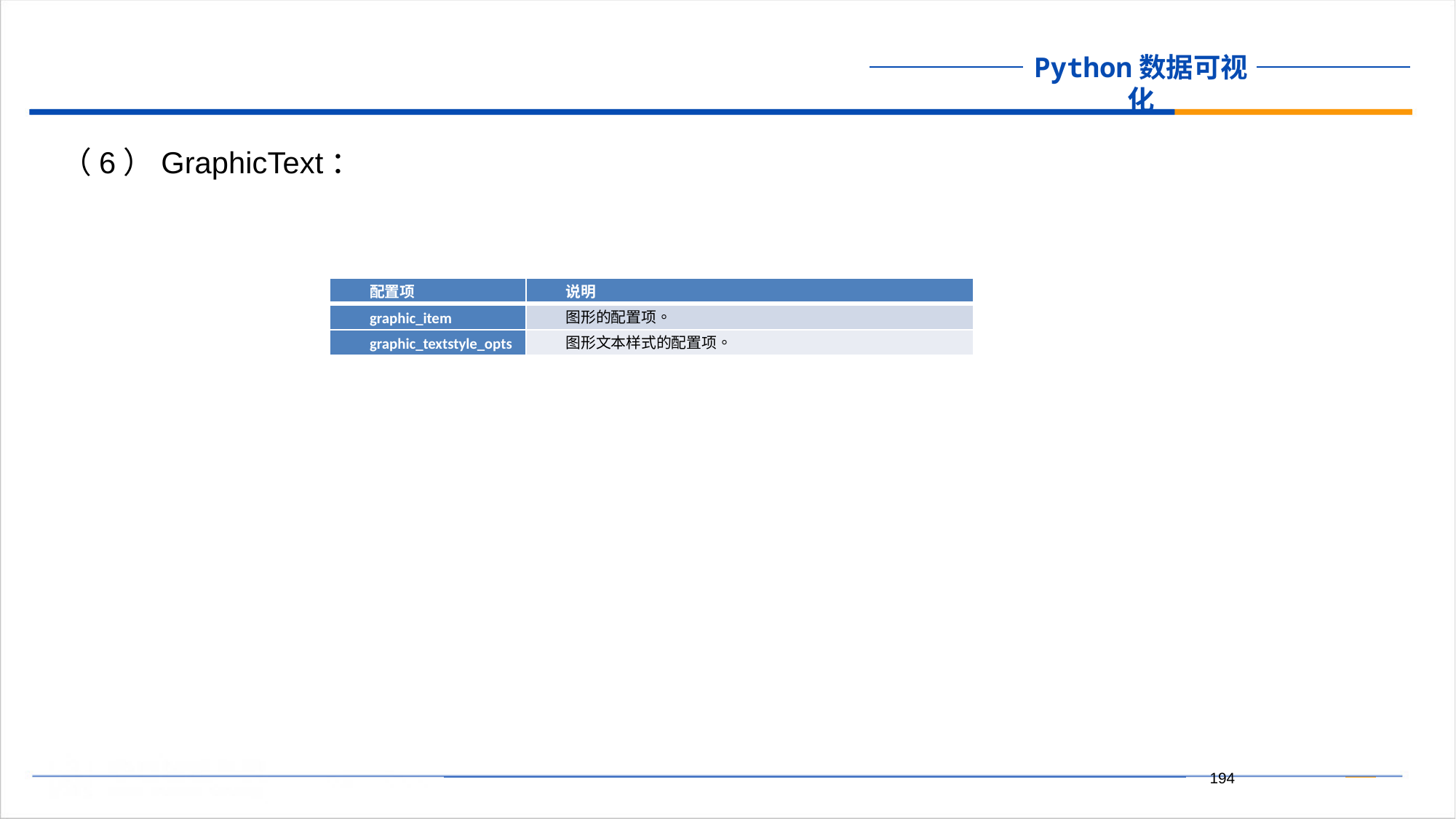

（6）GraphicText：
| 配置项 | 说明 |
| --- | --- |
| graphic\_item | 图形的配置项。 |
| graphic\_textstyle\_opts | 图形文本样式的配置项。 |